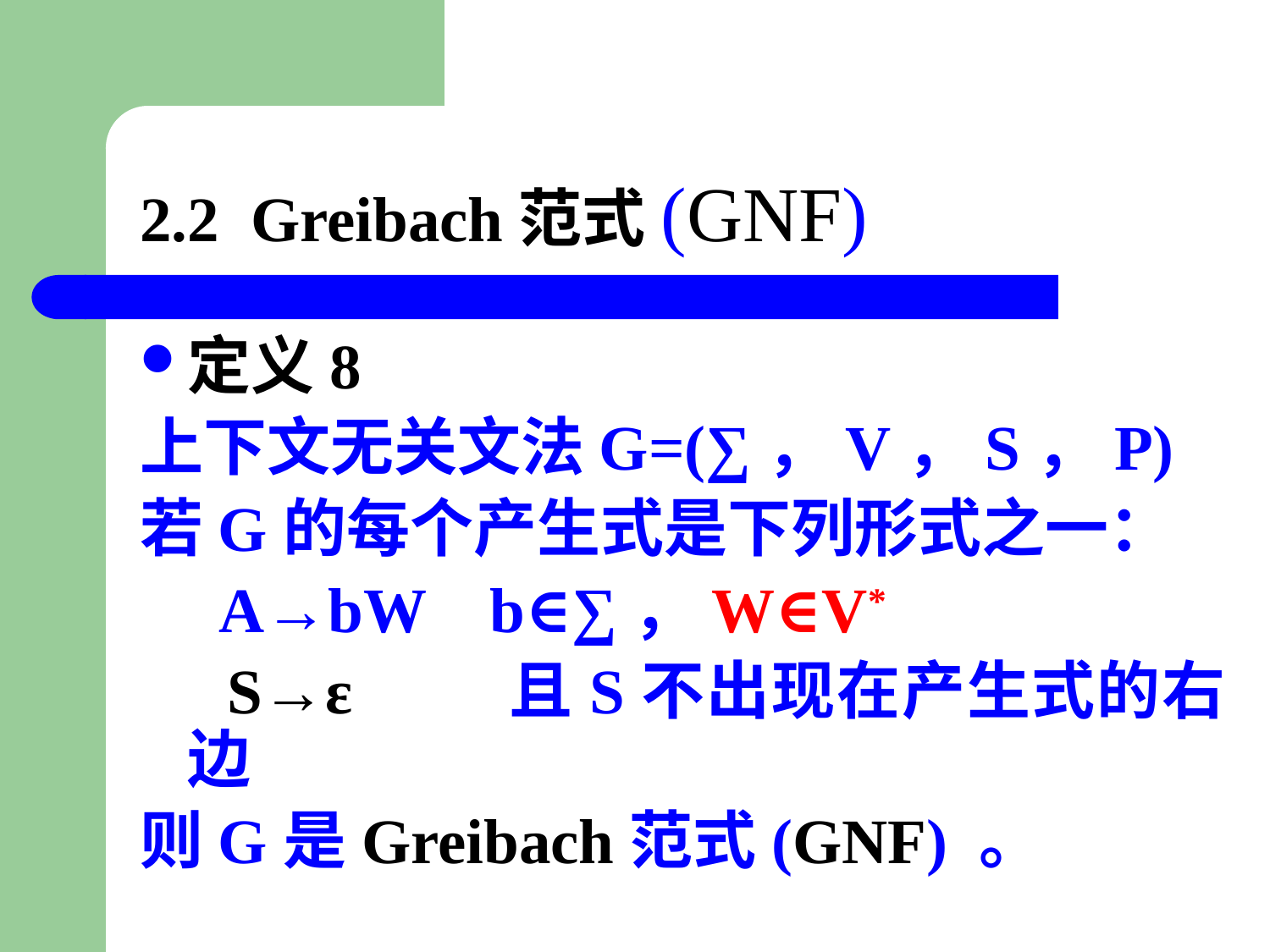

# 2.2  Greibach范式(GNF)
定义8
上下文无关文法G=(∑，V，S，P)
若G的每个产生式是下列形式之一：
     A→bW    b∈∑，W∈V*
     S→ε        且S不出现在产生式的右边
则G是Greibach范式(GNF) 。